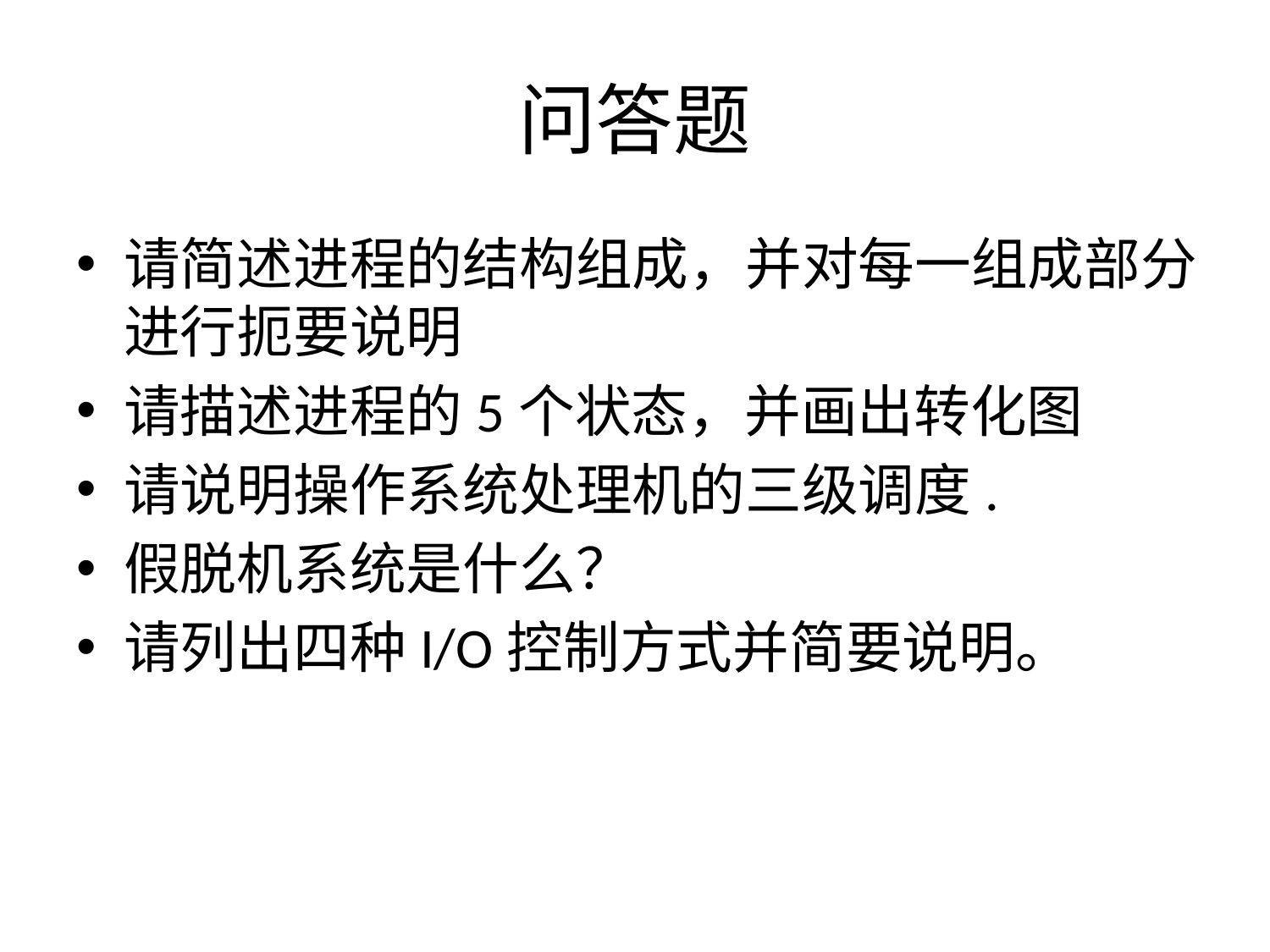

# 问答题
请简述进程的结构组成，并对每一组成部分进行扼要说明
请描述进程的5个状态，并画出转化图
请说明操作系统处理机的三级调度.
假脱机系统是什么？
请列出四种I/O控制方式并简要说明。